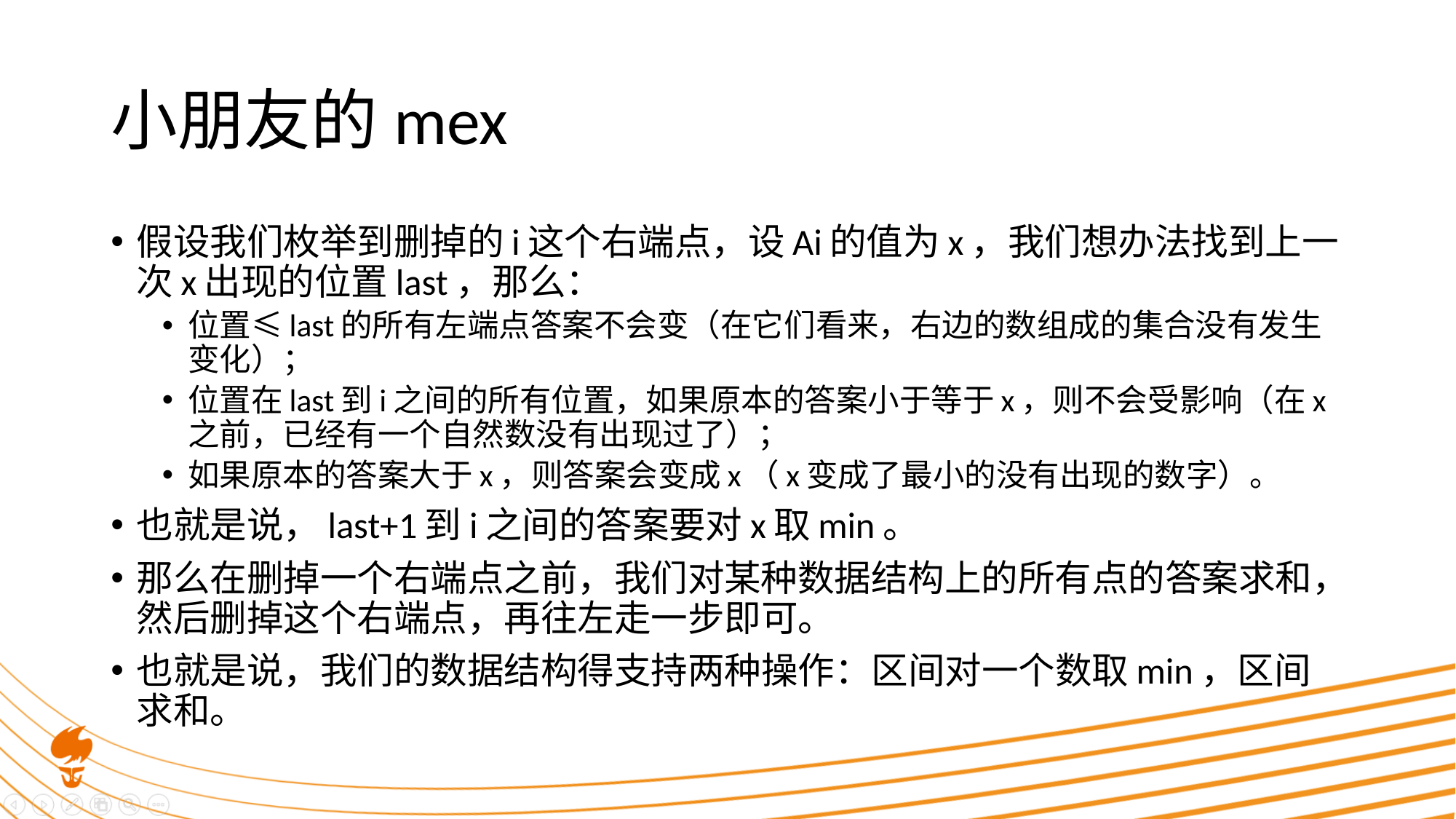

# 小朋友的mex
假设我们枚举到删掉的i这个右端点，设Ai的值为x，我们想办法找到上一次x出现的位置last，那么：
位置≤last的所有左端点答案不会变（在它们看来，右边的数组成的集合没有发生变化）；
位置在last到i之间的所有位置，如果原本的答案小于等于x，则不会受影响（在x之前，已经有一个自然数没有出现过了）；
如果原本的答案大于x，则答案会变成x（x变成了最小的没有出现的数字）。
也就是说，last+1到i之间的答案要对x取min。
那么在删掉一个右端点之前，我们对某种数据结构上的所有点的答案求和，然后删掉这个右端点，再往左走一步即可。
也就是说，我们的数据结构得支持两种操作：区间对一个数取min，区间求和。